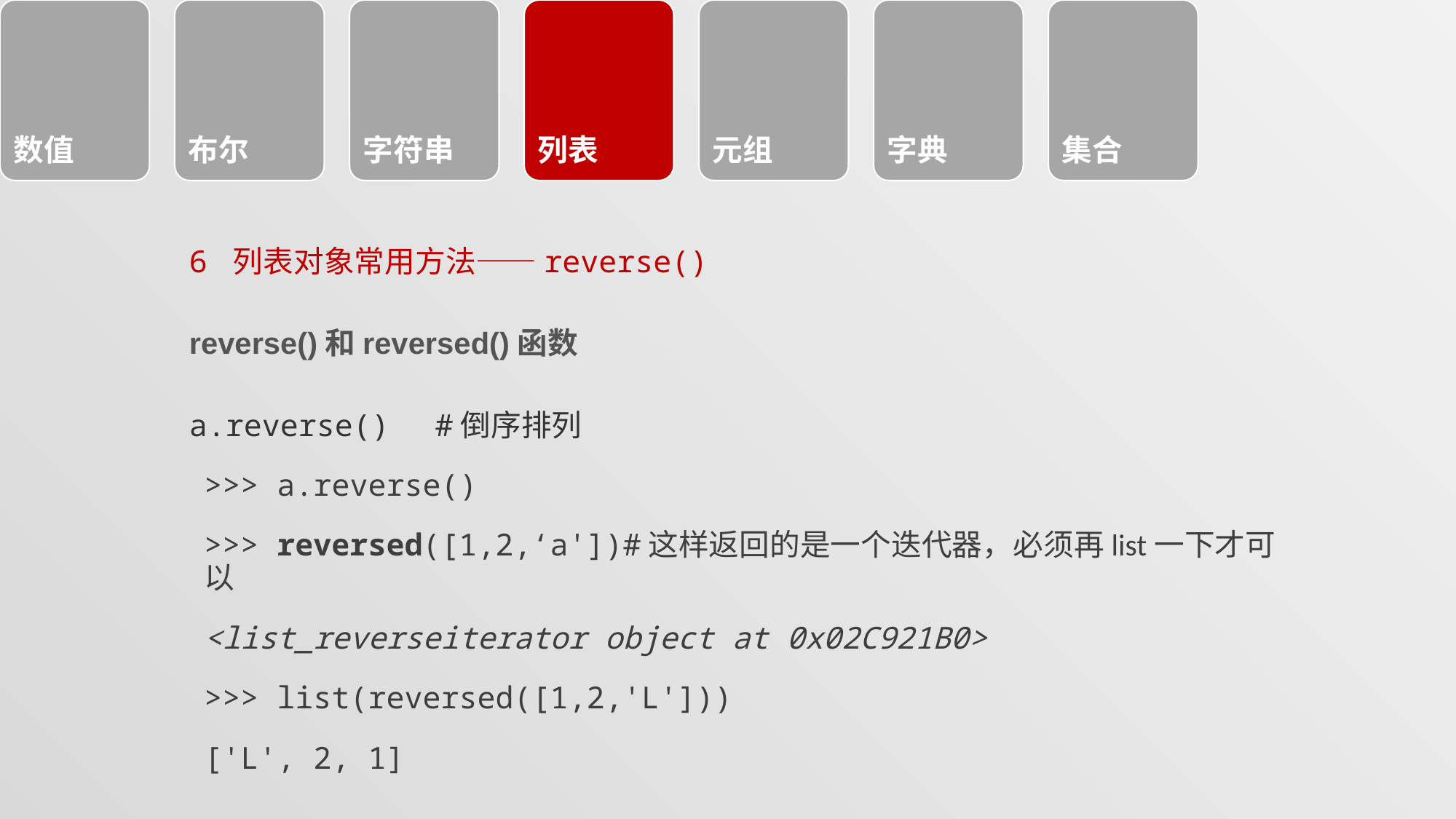

#
6 列表对象常用方法——reverse()
reverse()和reversed()函数
a.reverse()     #倒序排列
>>> a.reverse()
>>> reversed([1,2,‘a'])#这样返回的是一个迭代器，必须再list一下才可以
<list_reverseiterator object at 0x02C921B0>
>>> list(reversed([1,2,'L']))
['L', 2, 1]